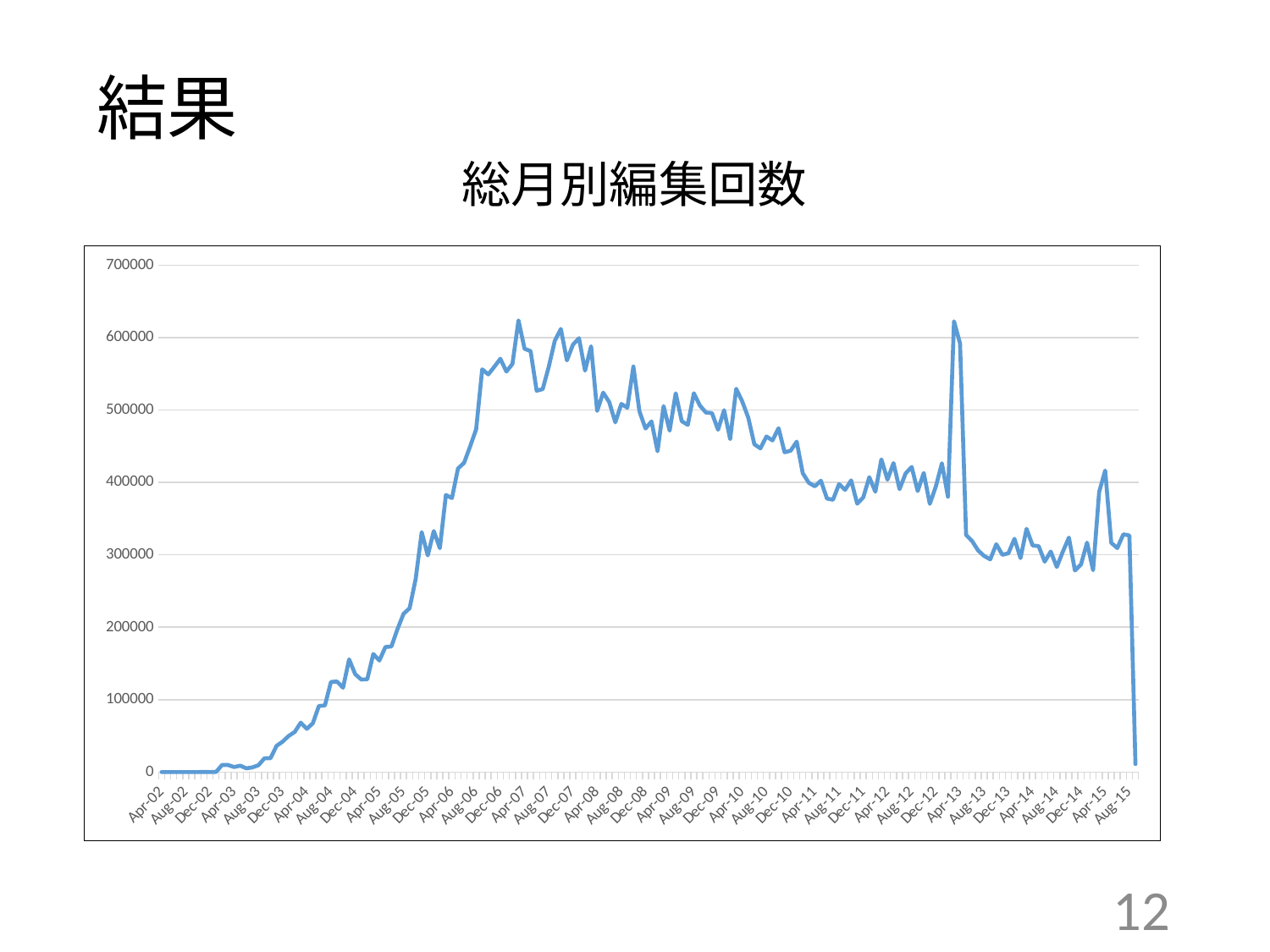

結果
総月別編集回数

### Chart

| Category |  |
|---|---|
| 37347 | 6.0 |
| 37377 | 2.0 |
| 37408 | 6.0 |
| 37438 | 4.0 |
| 37469 | 10.0 |
| 37500 | 62.0 |
| 37530 | 47.0 |
| 37561 | 120.0 |
| 37591 | 64.0 |
| 37622 | 139.0 |
| 37653 | 9819.0 |
| 37681 | 9663.0 |
| 37712 | 6925.0 |
| 37742 | 8867.0 |
| 37773 | 5167.0 |
| 37803 | 6471.0 |
| 37834 | 9450.0 |
| 37865 | 19045.0 |
| 37895 | 19168.0 |
| 37926 | 36181.0 |
| 37956 | 42028.0 |
| 37987 | 49858.0 |
| 38018 | 55357.0 |
| 38047 | 68250.0 |
| 38078 | 59650.0 |
| 38108 | 67453.0 |
| 38139 | 91264.0 |
| 38169 | 91948.0 |
| 38200 | 124479.0 |
| 38231 | 125075.0 |
| 38261 | 116476.0 |
| 38292 | 155629.0 |
| 38322 | 135287.0 |
| 38353 | 127817.0 |
| 38384 | 128087.0 |
| 38412 | 163015.0 |
| 38443 | 154094.0 |
| 38473 | 172669.0 |
| 38504 | 173541.0 |
| 38534 | 197453.0 |
| 38565 | 218616.0 |
| 38596 | 226164.0 |
| 38626 | 266527.0 |
| 38657 | 331453.0 |
| 38687 | 299228.0 |
| 38718 | 332887.0 |
| 38749 | 309244.0 |
| 38777 | 382625.0 |
| 38808 | 378446.0 |
| 38838 | 419303.0 |
| 38869 | 427085.0 |
| 38899 | 449647.0 |
| 38930 | 473437.0 |
| 38961 | 556246.0 |
| 38991 | 549255.0 |
| 39022 | 559734.0 |
| 39052 | 570828.0 |
| 39083 | 553188.0 |
| 39114 | 563730.0 |
| 39142 | 623815.0 |
| 39173 | 584616.0 |
| 39203 | 581404.0 |
| 39234 | 526678.0 |
| 39264 | 528967.0 |
| 39295 | 559661.0 |
| 39326 | 595697.0 |
| 39356 | 611983.0 |
| 39387 | 568533.0 |
| 39417 | 590313.0 |
| 39448 | 599291.0 |
| 39479 | 554427.0 |
| 39508 | 588094.0 |
| 39539 | 498837.0 |
| 39569 | 524043.0 |
| 39600 | 510915.0 |
| 39630 | 483080.0 |
| 39661 | 508469.0 |
| 39692 | 503237.0 |
| 39722 | 560078.0 |
| 39753 | 498160.0 |
| 39783 | 474482.0 |
| 39814 | 484297.0 |
| 39845 | 443198.0 |
| 39873 | 505506.0 |
| 39904 | 471452.0 |
| 39934 | 523162.0 |
| 39965 | 484619.0 |
| 39995 | 479536.0 |
| 40026 | 523219.0 |
| 40057 | 506270.0 |
| 40087 | 496587.0 |
| 40118 | 495779.0 |
| 40148 | 472802.0 |
| 40179 | 499814.0 |
| 40210 | 459895.0 |
| 40238 | 529387.0 |
| 40269 | 511931.0 |
| 40299 | 489306.0 |
| 40330 | 452751.0 |
| 40360 | 447081.0 |
| 40391 | 463543.0 |
| 40422 | 458072.0 |
| 40452 | 474945.0 |
| 40483 | 441732.0 |
| 40513 | 443850.0 |
| 40544 | 456387.0 |
| 40575 | 412841.0 |
| 40603 | 399552.0 |
| 40634 | 394634.0 |
| 40664 | 402428.0 |
| 40695 | 377827.0 |
| 40725 | 376136.0 |
| 40756 | 397741.0 |
| 40787 | 389804.0 |
| 40817 | 402884.0 |
| 40848 | 370609.0 |
| 40878 | 379427.0 |
| 40909 | 407377.0 |
| 40940 | 387228.0 |
| 40969 | 431909.0 |
| 41000 | 403814.0 |
| 41030 | 426845.0 |
| 41061 | 390791.0 |
| 41091 | 412483.0 |
| 41122 | 421456.0 |
| 41153 | 388078.0 |
| 41183 | 413152.0 |
| 41214 | 370436.0 |
| 41244 | 394463.0 |
| 41275 | 426555.0 |
| 41306 | 380329.0 |
| 41334 | 622609.0 |
| 41365 | 591956.0 |
| 41395 | 327549.0 |
| 41426 | 319024.0 |
| 41456 | 305942.0 |
| 41487 | 298360.0 |
| 41518 | 293743.0 |
| 41548 | 314684.0 |
| 41579 | 300081.0 |
| 41609 | 302094.0 |
| 41640 | 322291.0 |
| 41671 | 295452.0 |
| 41699 | 336003.0 |
| 41730 | 312999.0 |
| 41760 | 311986.0 |
| 41791 | 290608.0 |
| 41821 | 304543.0 |
| 41852 | 283213.0 |
| 41883 | 304356.0 |
| 41913 | 323821.0 |
| 41944 | 278354.0 |
| 41974 | 286695.0 |
| 42005 | 316952.0 |
| 42036 | 278675.0 |
| 42064 | 386833.0 |
| 42095 | 416572.0 |
| 42125 | 316633.0 |
| 42156 | 309347.0 |
| 42186 | 328414.0 |
| 42217 | 326744.0 |
| 42248 | 11083.0 |
12